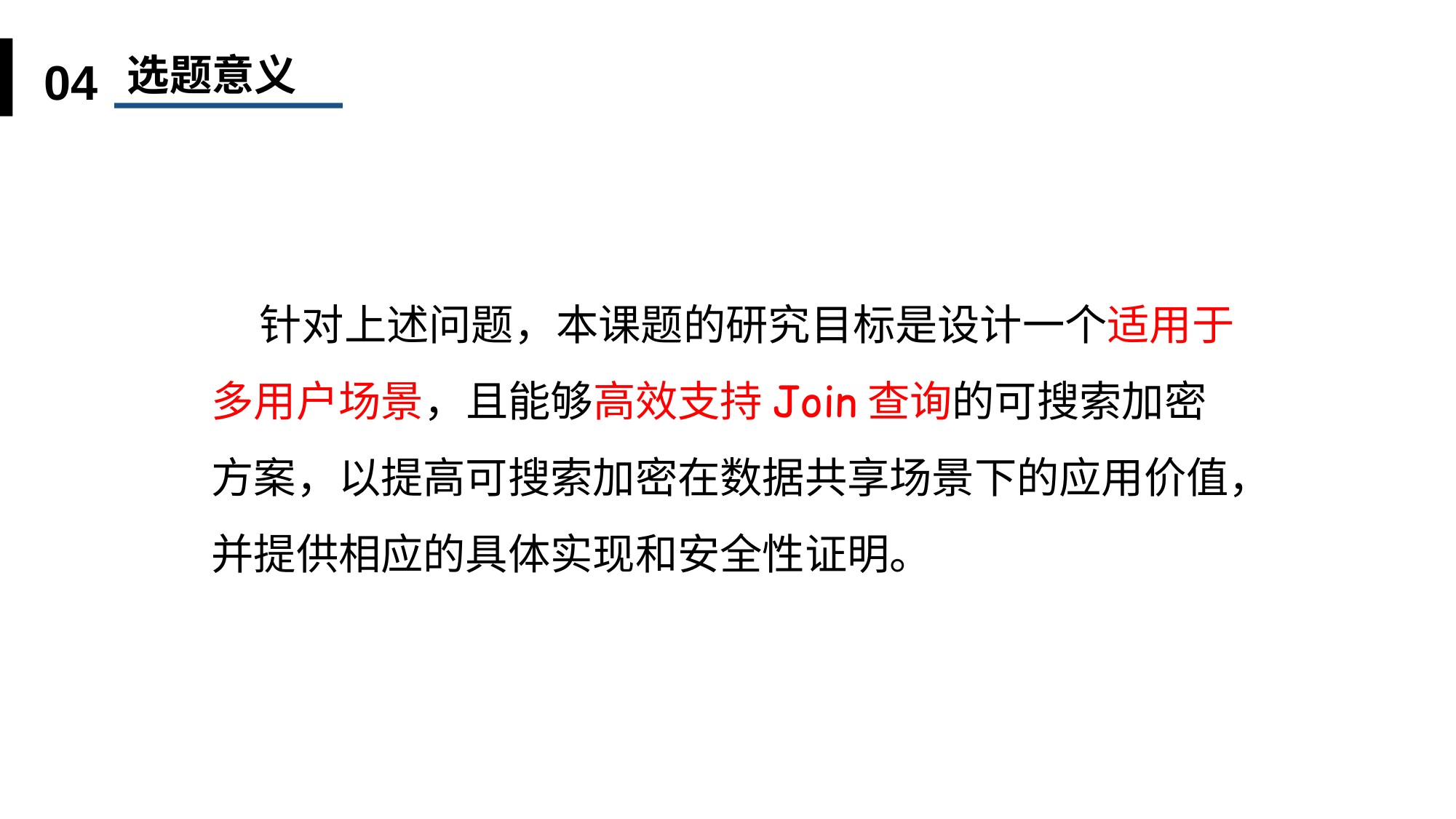

选题意义

04

    针对上述问题，本课题的研究目标是设计一个适用于多用户场景，且能够高效支持Join查询的可搜索加密方案，以提高可搜索加密在数据共享场景下的应用价值，并提供相应的具体实现和安全性证明。